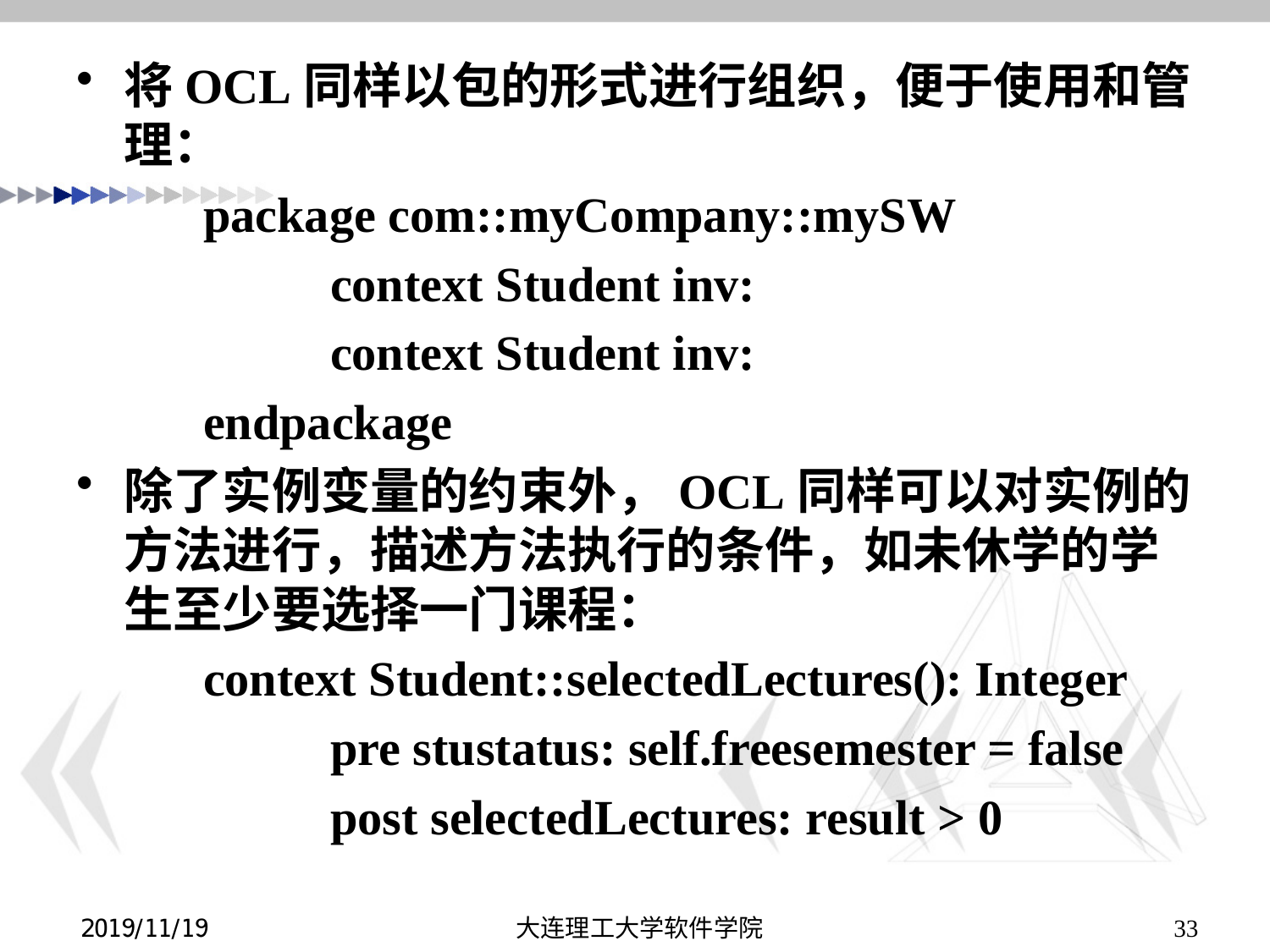

# 将OCL同样以包的形式进行组织，便于使用和管理：
	package com::myCompany::mySW
		context Student inv:
		context Student inv:
	endpackage
除了实例变量的约束外，OCL同样可以对实例的方法进行，描述方法执行的条件，如未休学的学生至少要选择一门课程：
	context Student::selectedLectures(): Integer
		pre stustatus: self.freesemester = false
		post selectedLectures: result > 0

2019/11/19
大连理工大学软件学院
33